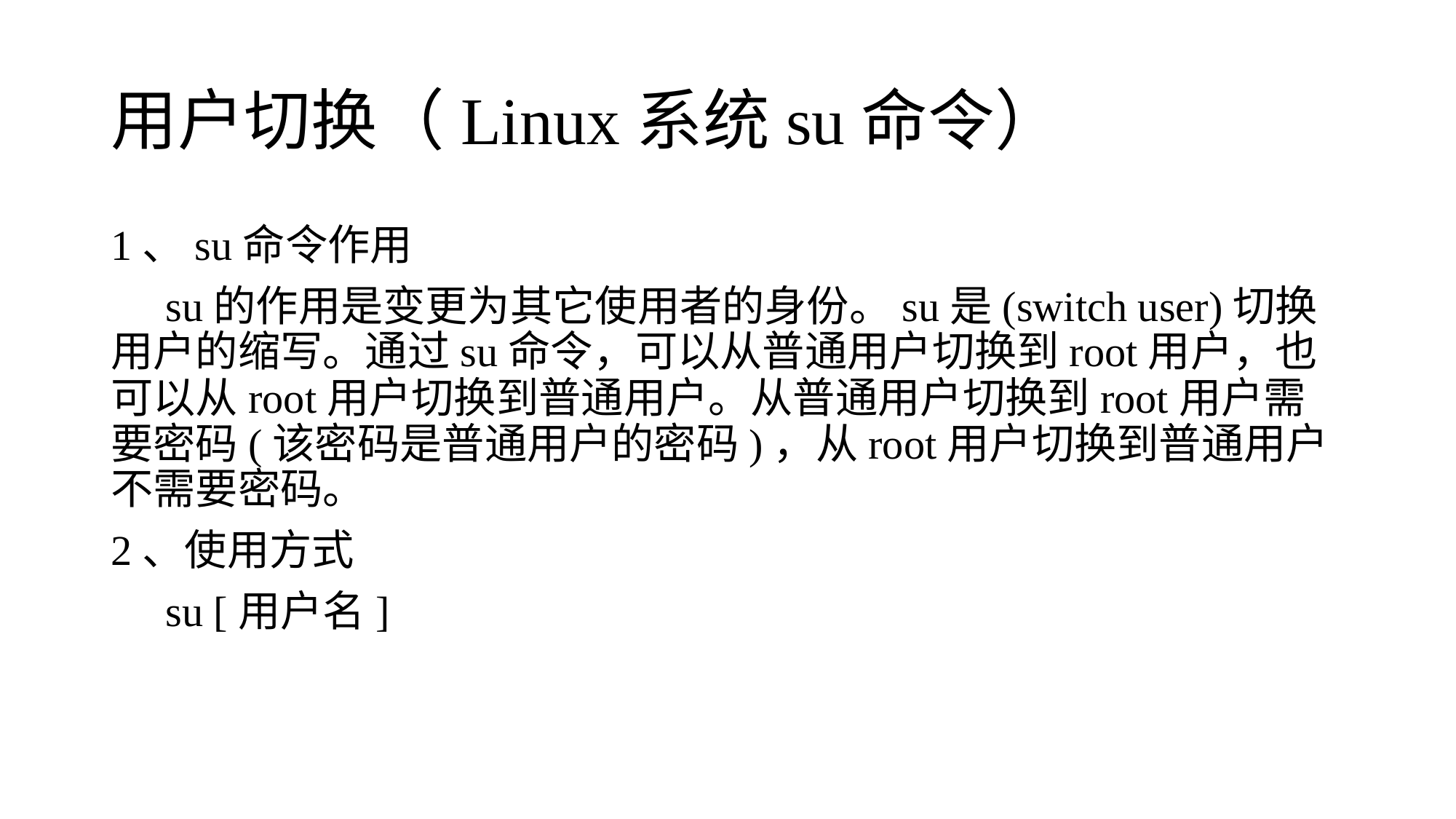

# 用户切换（Linux系统su命令）
1、su命令作用
su的作用是变更为其它使用者的身份。su是(switch user)切换用户的缩写。通过su命令，可以从普通用户切换到root用户，也可以从root用户切换到普通用户。从普通用户切换到root用户需要密码(该密码是普通用户的密码)，从root用户切换到普通用户不需要密码。
2、使用方式
su [用户名]